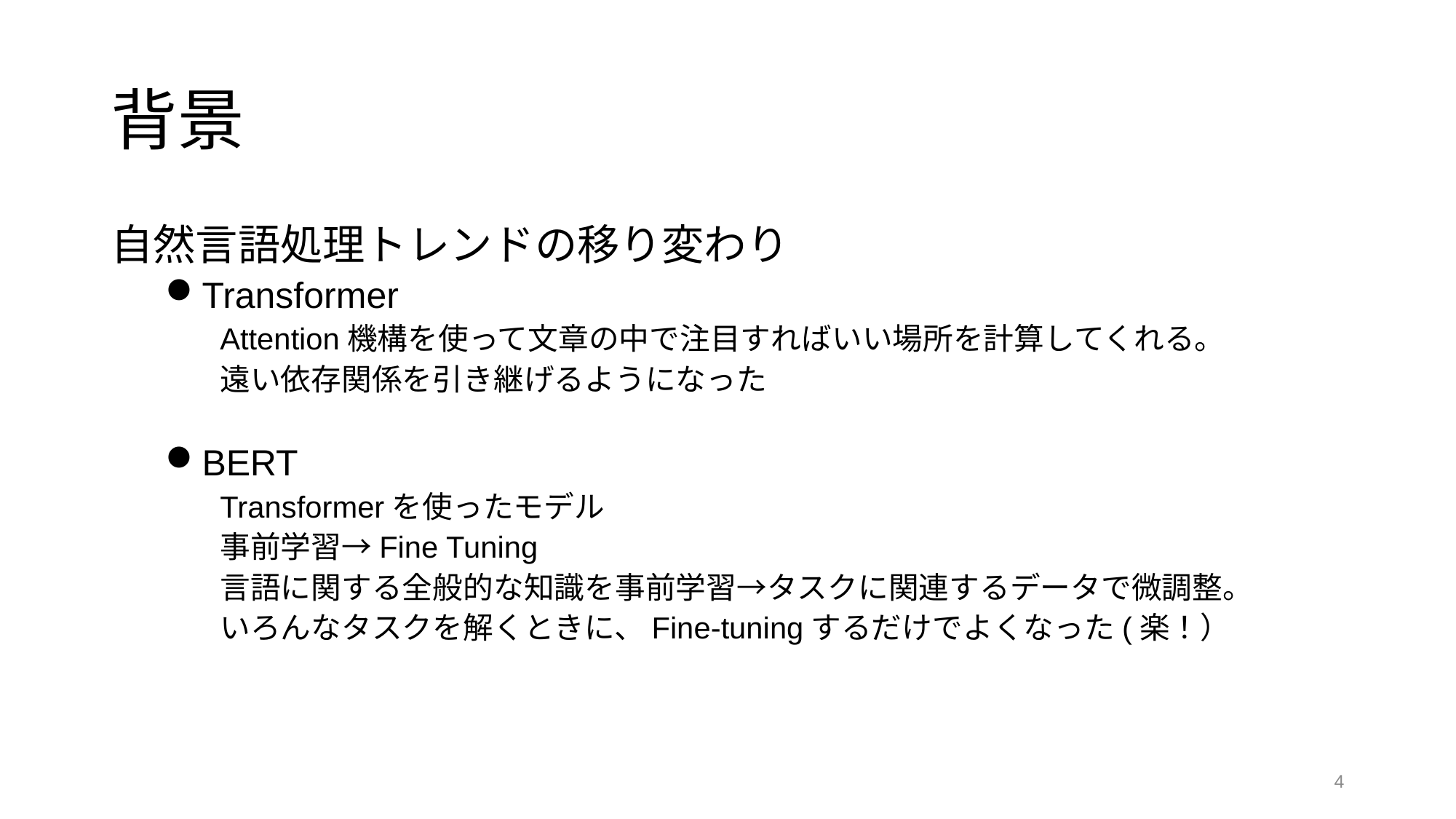

# 背景
自然言語処理トレンドの移り変わり
Transformer
Attention機構を使って文章の中で注目すればいい場所を計算してくれる。
遠い依存関係を引き継げるようになった

BERT
Transformerを使ったモデル
事前学習→Fine Tuning
言語に関する全般的な知識を事前学習→タスクに関連するデータで微調整。
いろんなタスクを解くときに、Fine-tuningするだけでよくなった(楽！）

4